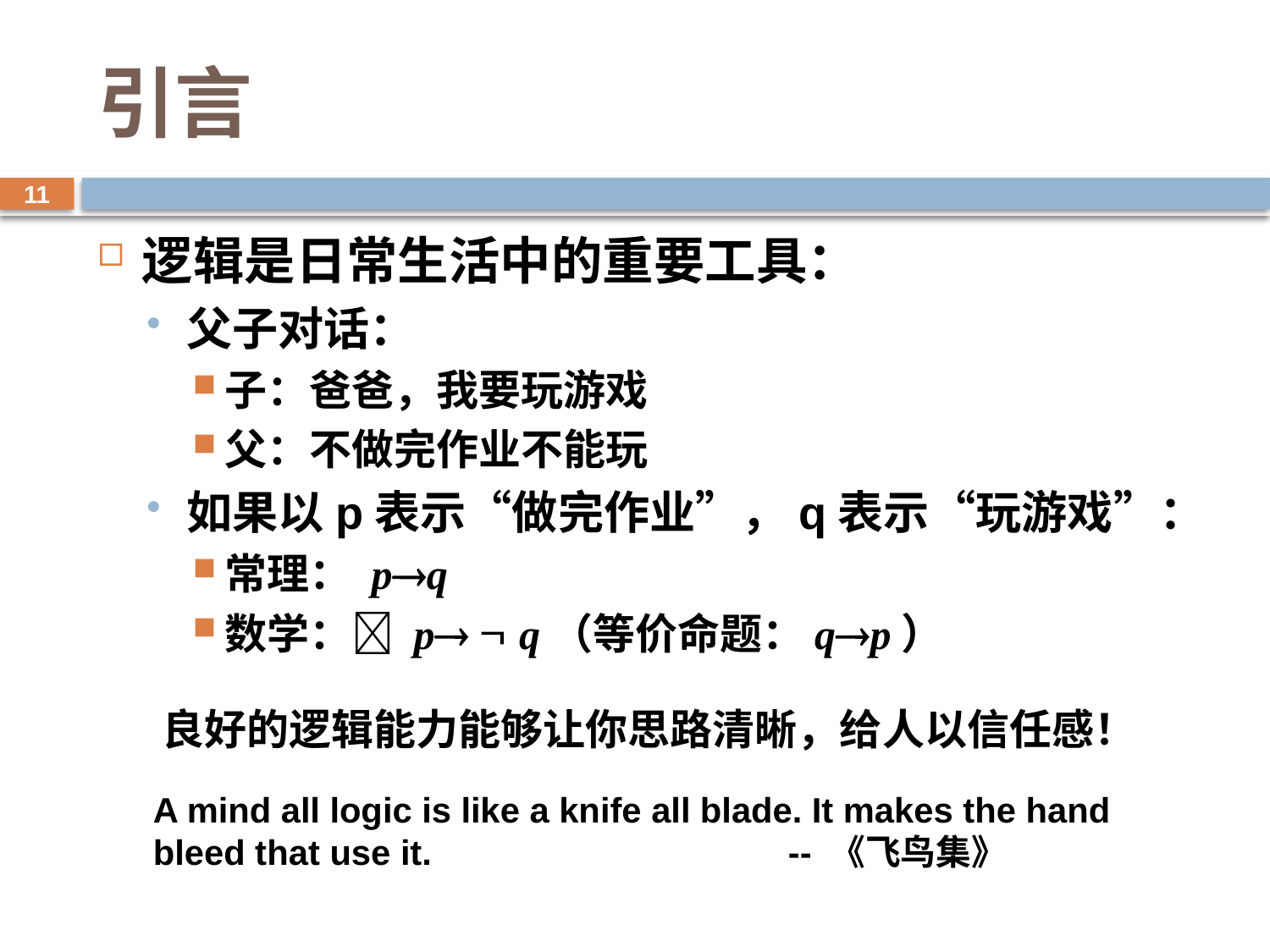

# 引言
11
逻辑是日常生活中的重要工具：
父子对话：
子：爸爸，我要玩游戏
父：不做完作业不能玩
如果以p表示“做完作业”，q表示“玩游戏”：
常理： p→q
数学：¬ p→ ¬ q（等价命题：q→p）

良好的逻辑能力能够让你思路清晰，给人以信任感！
A mind all logic is like a knife all blade. It makes the hand bleed that use it. 			-- 《飞鸟集》